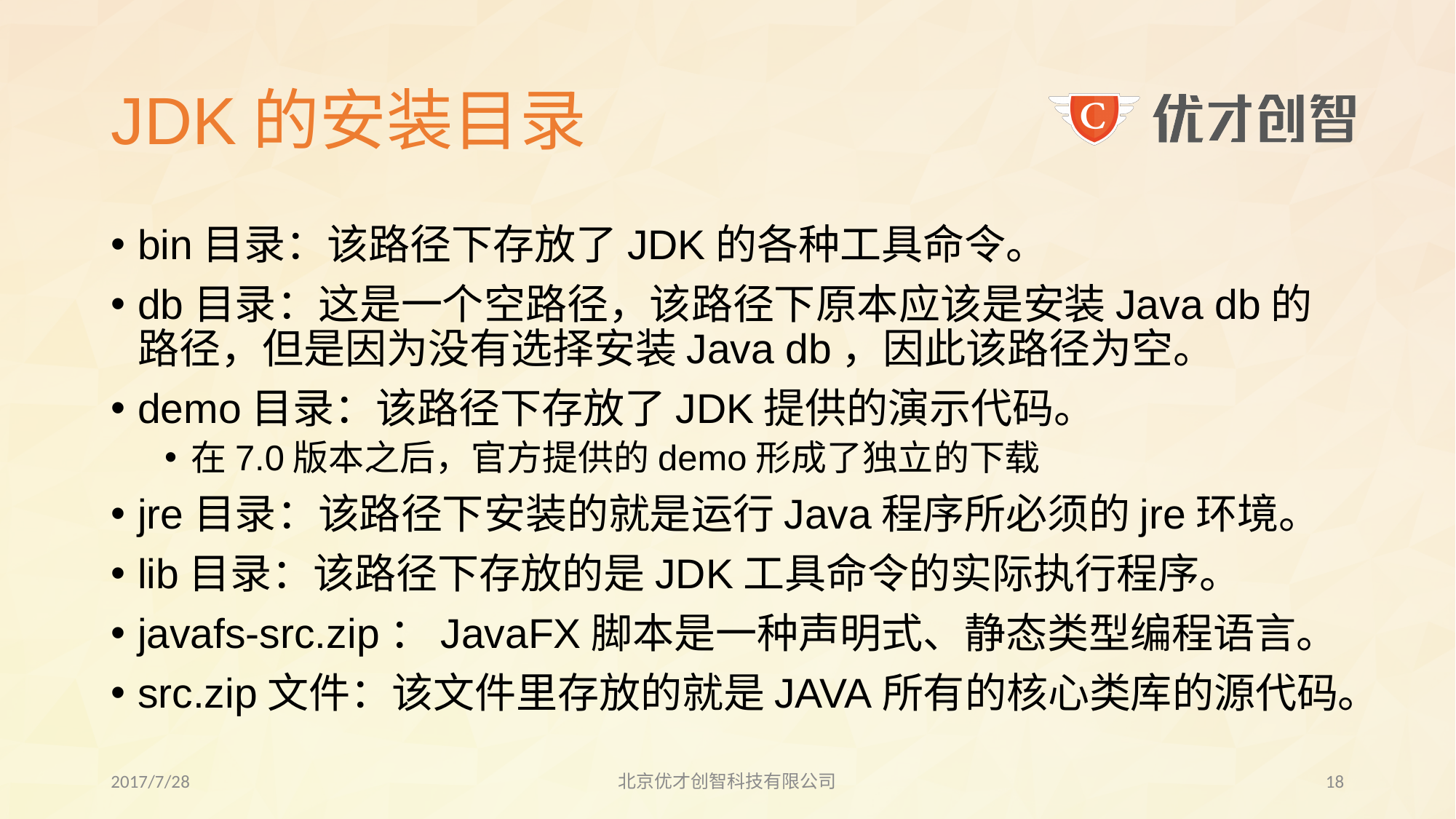

# JDK的安装目录
bin目录：该路径下存放了JDK的各种工具命令。
db目录：这是一个空路径，该路径下原本应该是安装Java db的路径，但是因为没有选择安装Java db，因此该路径为空。
demo目录：该路径下存放了JDK提供的演示代码。
在7.0版本之后，官方提供的demo形成了独立的下载
jre目录：该路径下安装的就是运行Java程序所必须的jre环境。
lib目录：该路径下存放的是JDK工具命令的实际执行程序。
javafs-src.zip：JavaFX脚本是一种声明式、静态类型编程语言。
src.zip文件：该文件里存放的就是JAVA所有的核心类库的源代码。
2017/7/28
北京优才创智科技有限公司
18